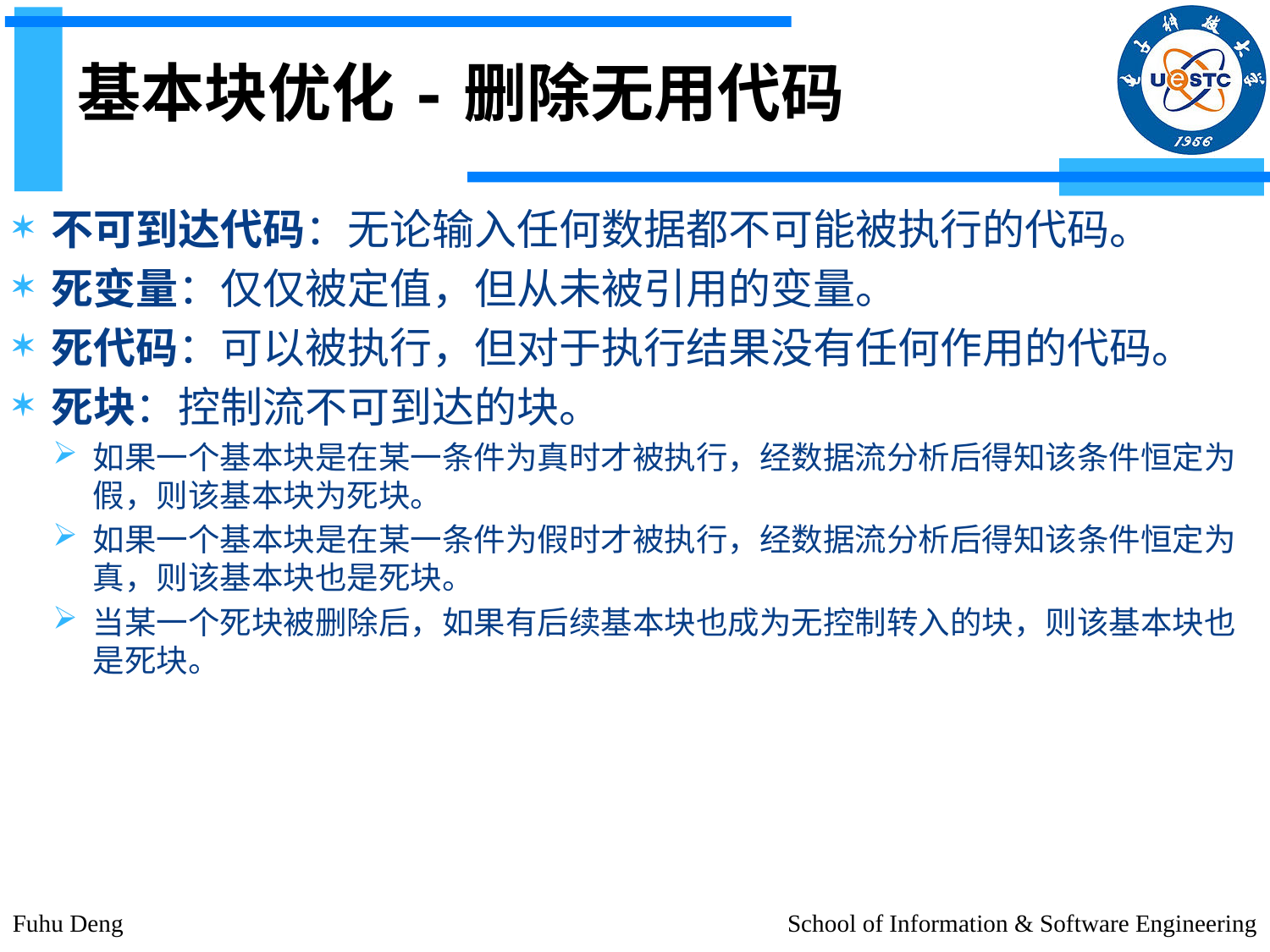

# 基本块优化-删除无用代码
不可到达代码：无论输入任何数据都不可能被执行的代码。
死变量：仅仅被定值，但从未被引用的变量。
死代码：可以被执行，但对于执行结果没有任何作用的代码。
死块：控制流不可到达的块。
如果一个基本块是在某一条件为真时才被执行，经数据流分析后得知该条件恒定为假，则该基本块为死块。
如果一个基本块是在某一条件为假时才被执行，经数据流分析后得知该条件恒定为真，则该基本块也是死块。
当某一个死块被删除后，如果有后续基本块也成为无控制转入的块，则该基本块也是死块。

Fuhu Deng
11
School of Information & Software Engineering